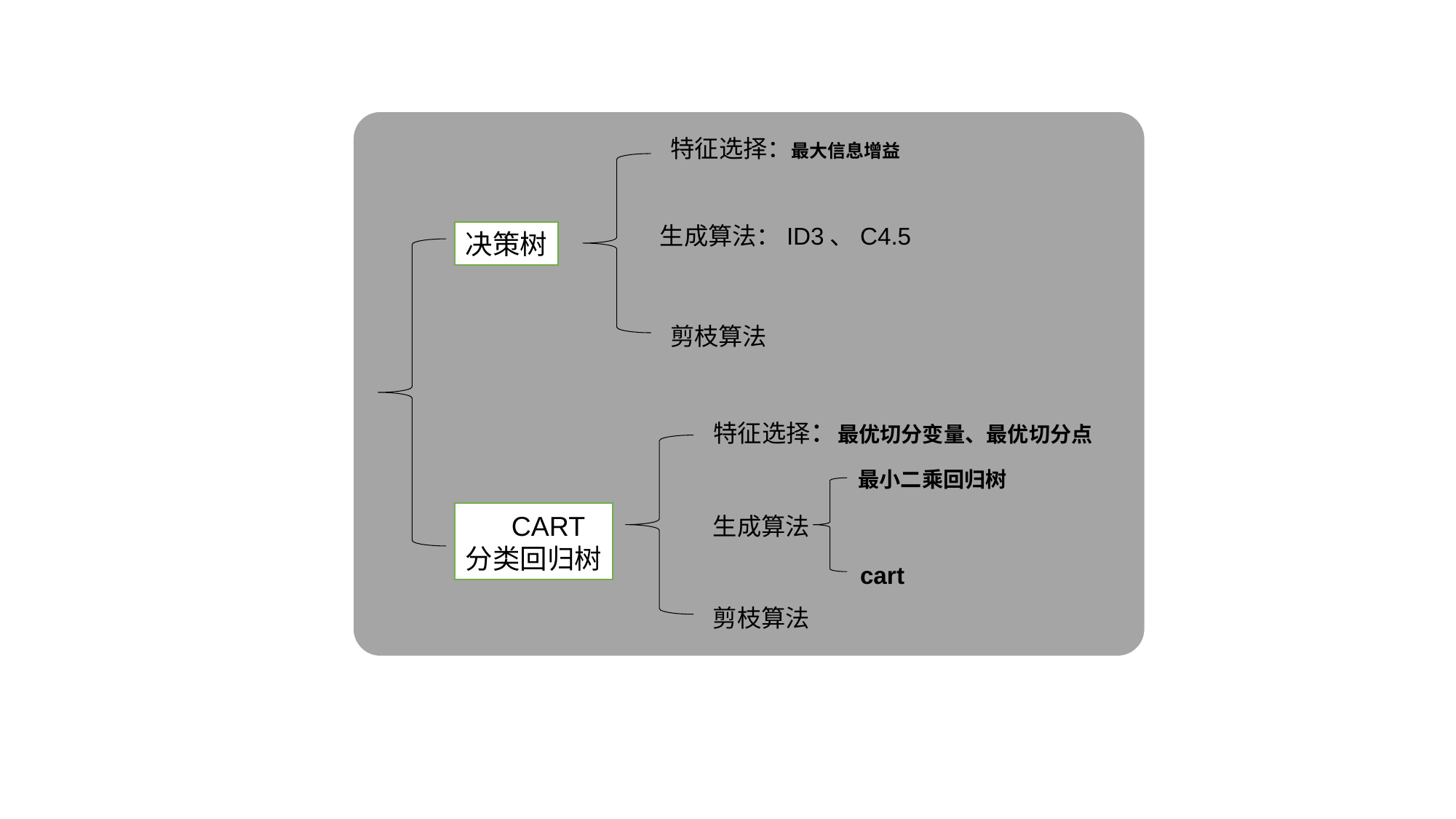

特征选择：最大信息增益

生成算法：ID3、C4.5
决策树

剪枝算法
特征选择：最优切分变量、最优切分点

最小二乘回归树

      CART
分类回归树
生成算法
cart
剪枝算法